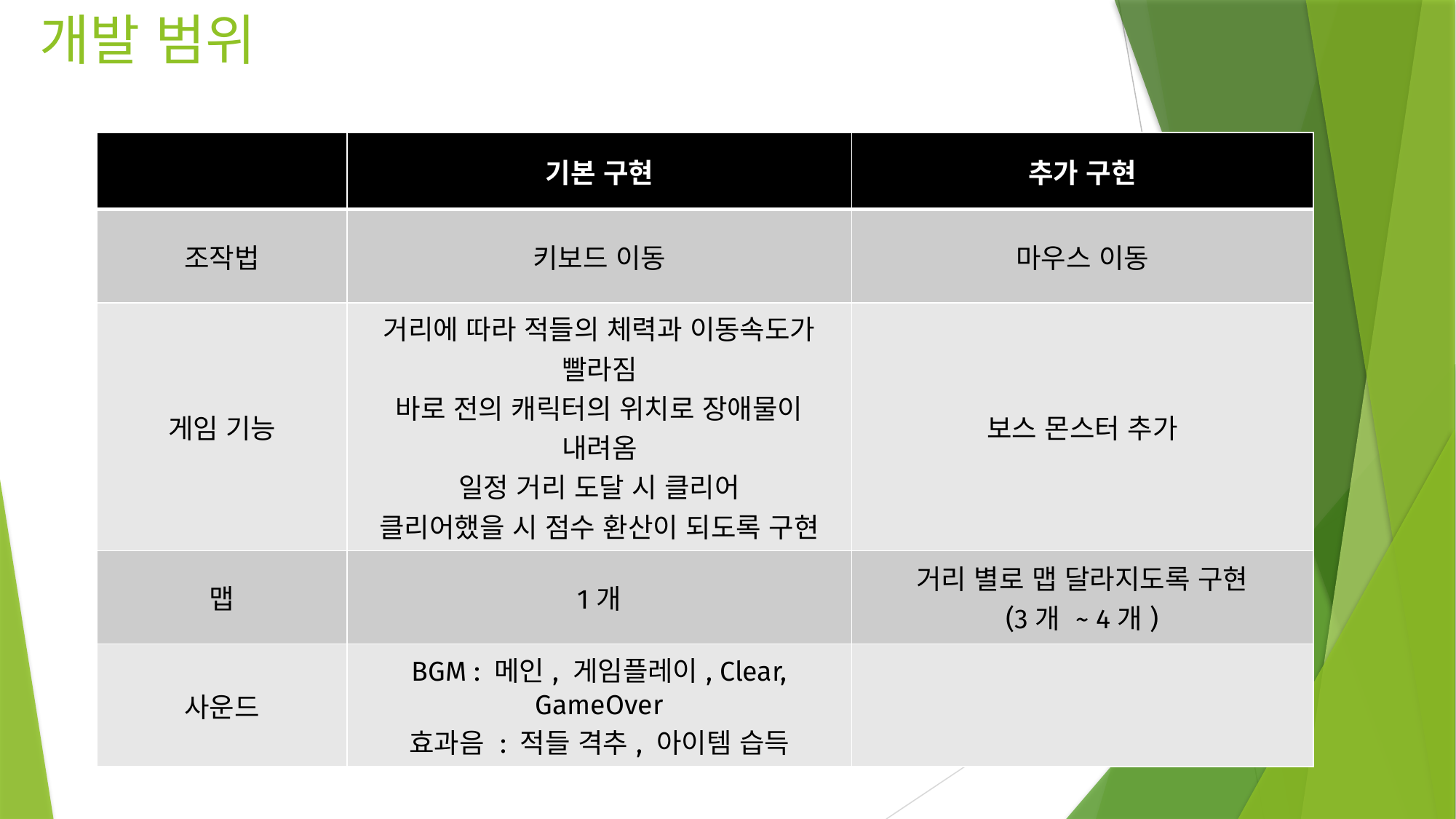

# 개발 범위
|  | 기본 구현 | 추가 구현 |
| --- | --- | --- |
| 조작법 | 키보드 이동 | 마우스 이동 |
| 게임 기능 | 거리에 따라 적들의 체력과 이동속도가 빨라짐 바로 전의 캐릭터의 위치로 장애물이 내려옴 일정 거리 도달 시 클리어 클리어했을 시 점수 환산이 되도록 구현 | 보스 몬스터 추가 |
| 맵 | 1개 | 거리 별로 맵 달라지도록 구현 (3개 ~ 4개) |
| 사운드 | BGM : 메인, 게임플레이, Clear, GameOver 효과음 : 적들 격추, 아이템 습득 |  |